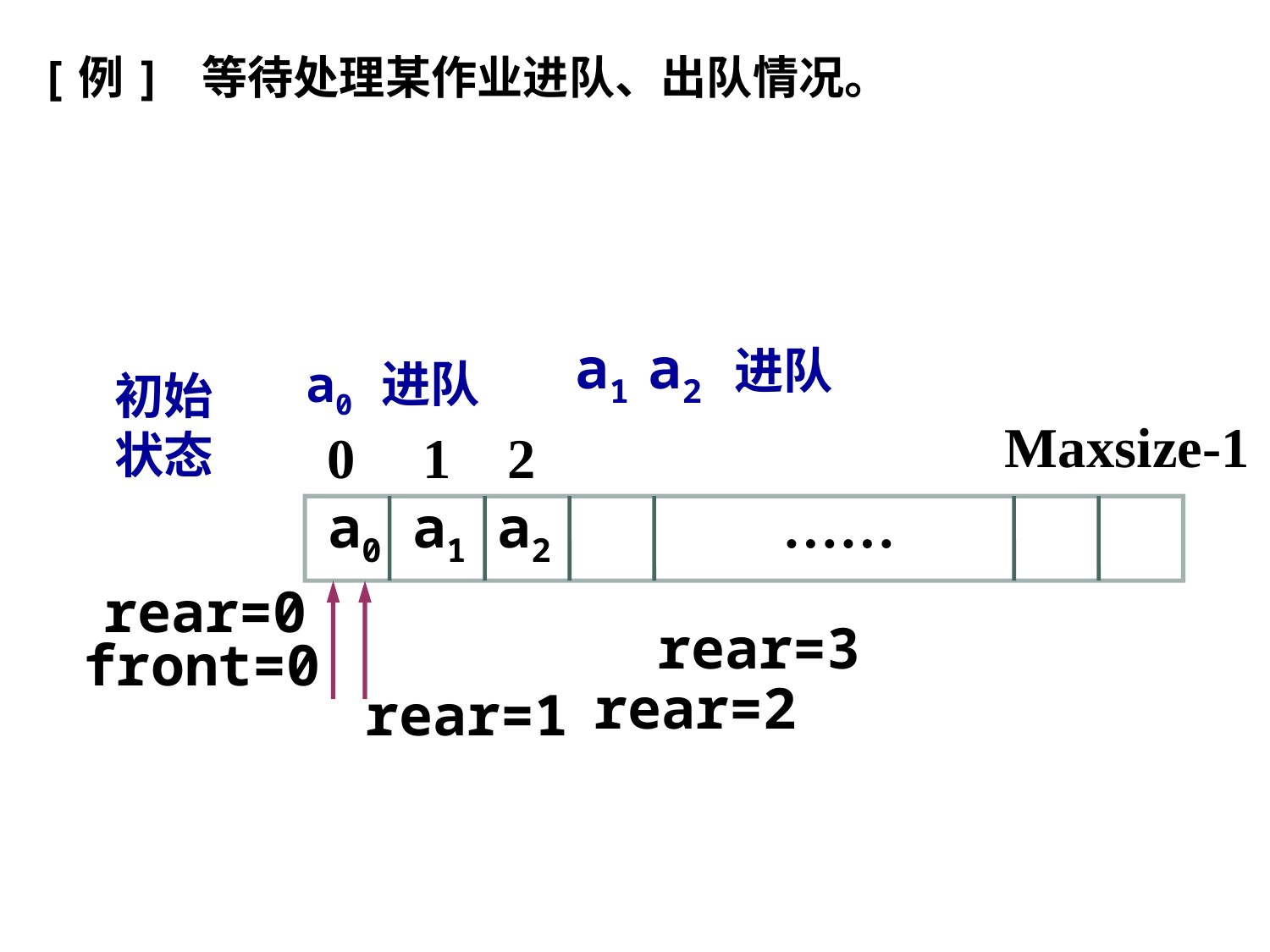

[例] 等待处理某作业进队、出队情况。
a1 a2 进队
a0 进队
初始状态
Maxsize-1
0
1
2
a0
a1
a2
……

rear=0

rear=3
front=0
rear=2
rear=1